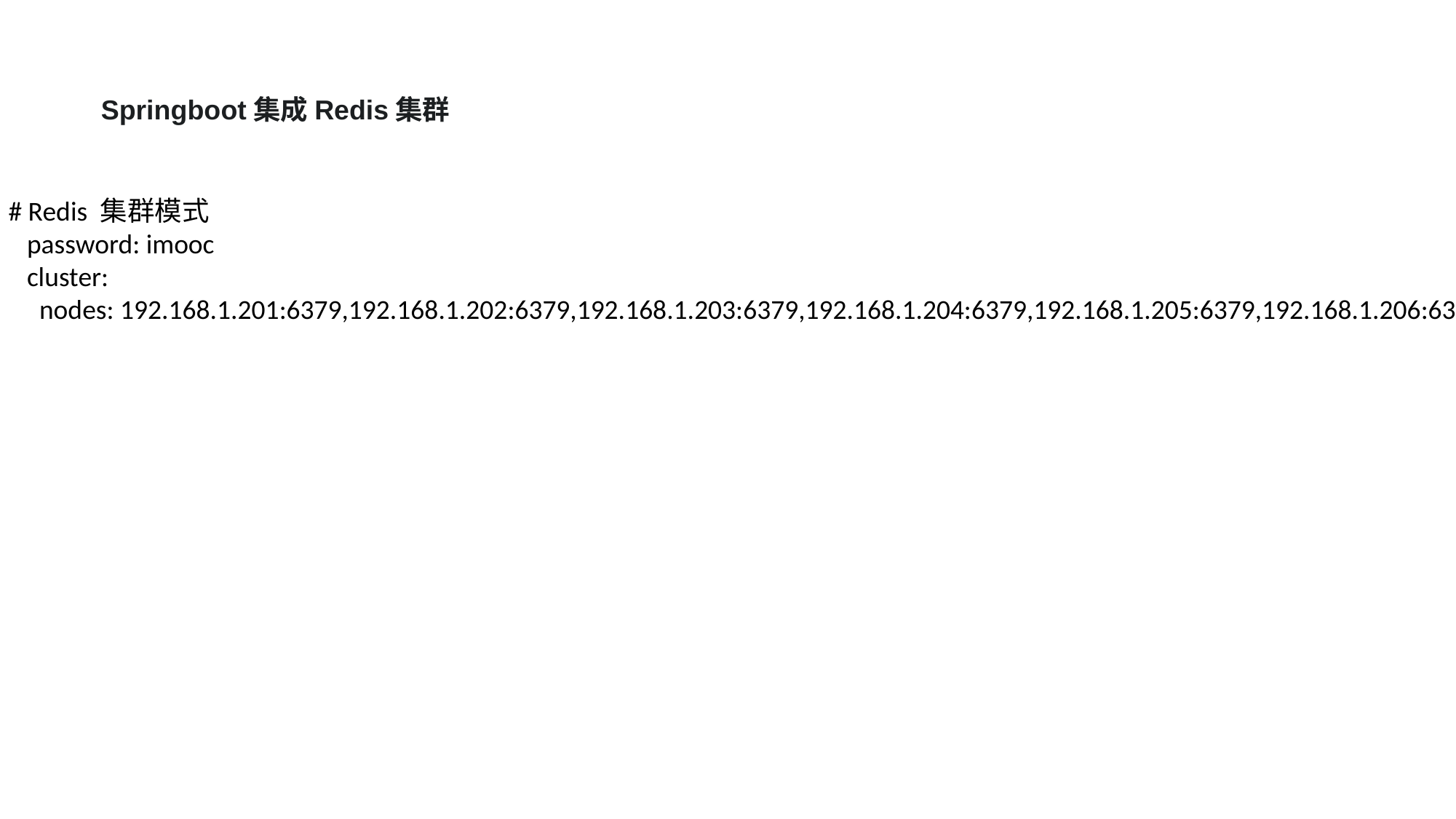

Springboot集成Redis集群
 # Redis 集群模式
    password: imooc
    cluster:
      nodes: 192.168.1.201:6379,192.168.1.202:6379,192.168.1.203:6379,192.168.1.204:6379,192.168.1.205:6379,192.168.1.206:6379